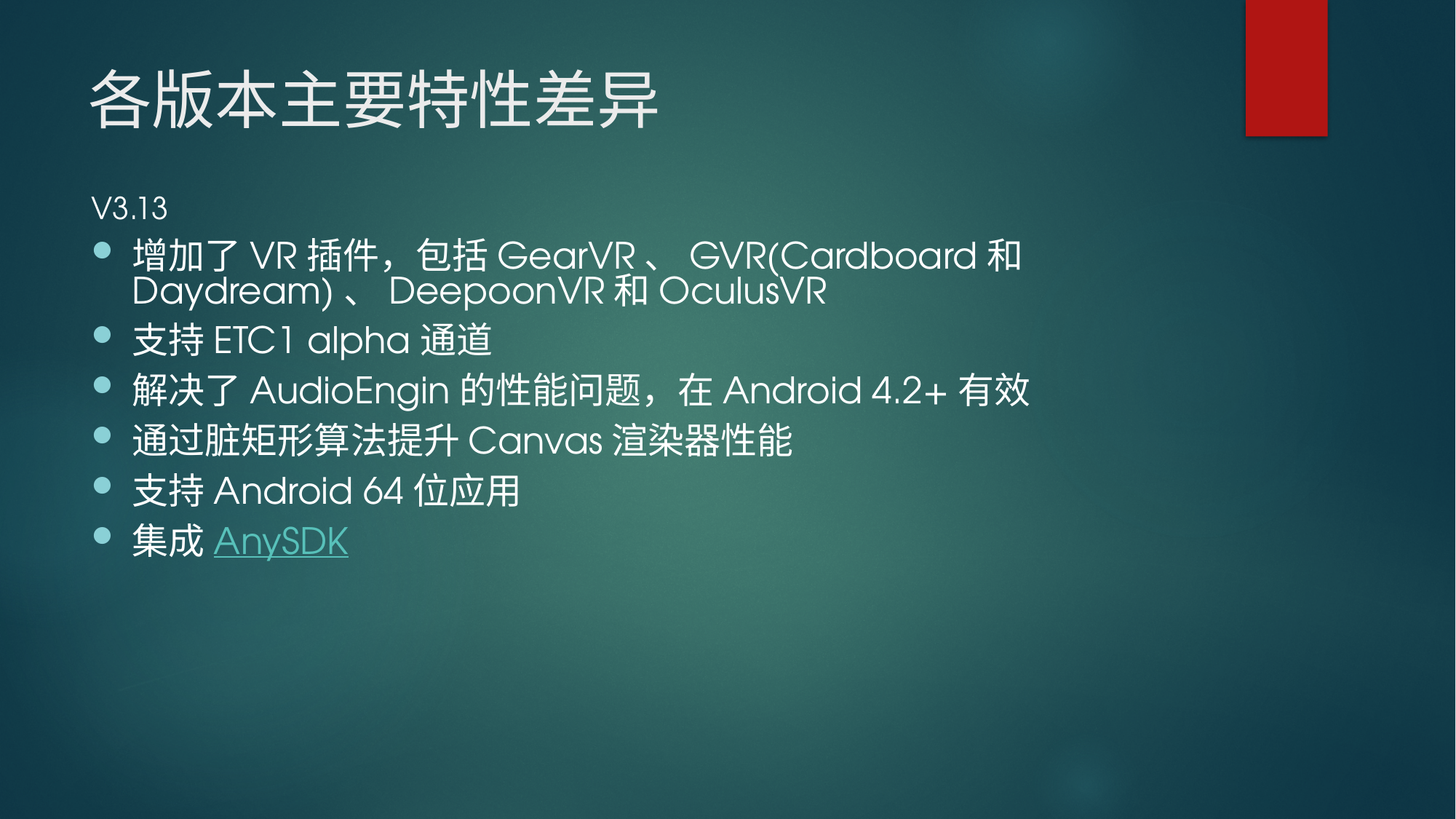

# 各版本主要特性差异
V3.13
增加了VR插件，包括GearVR、GVR(Cardboard和Daydream)、DeepoonVR和OculusVR
支持ETC1 alpha通道
解决了AudioEngin的性能问题，在Android 4.2+有效
通过脏矩形算法提升Canvas渲染器性能
支持Android 64位应用
集成AnySDK